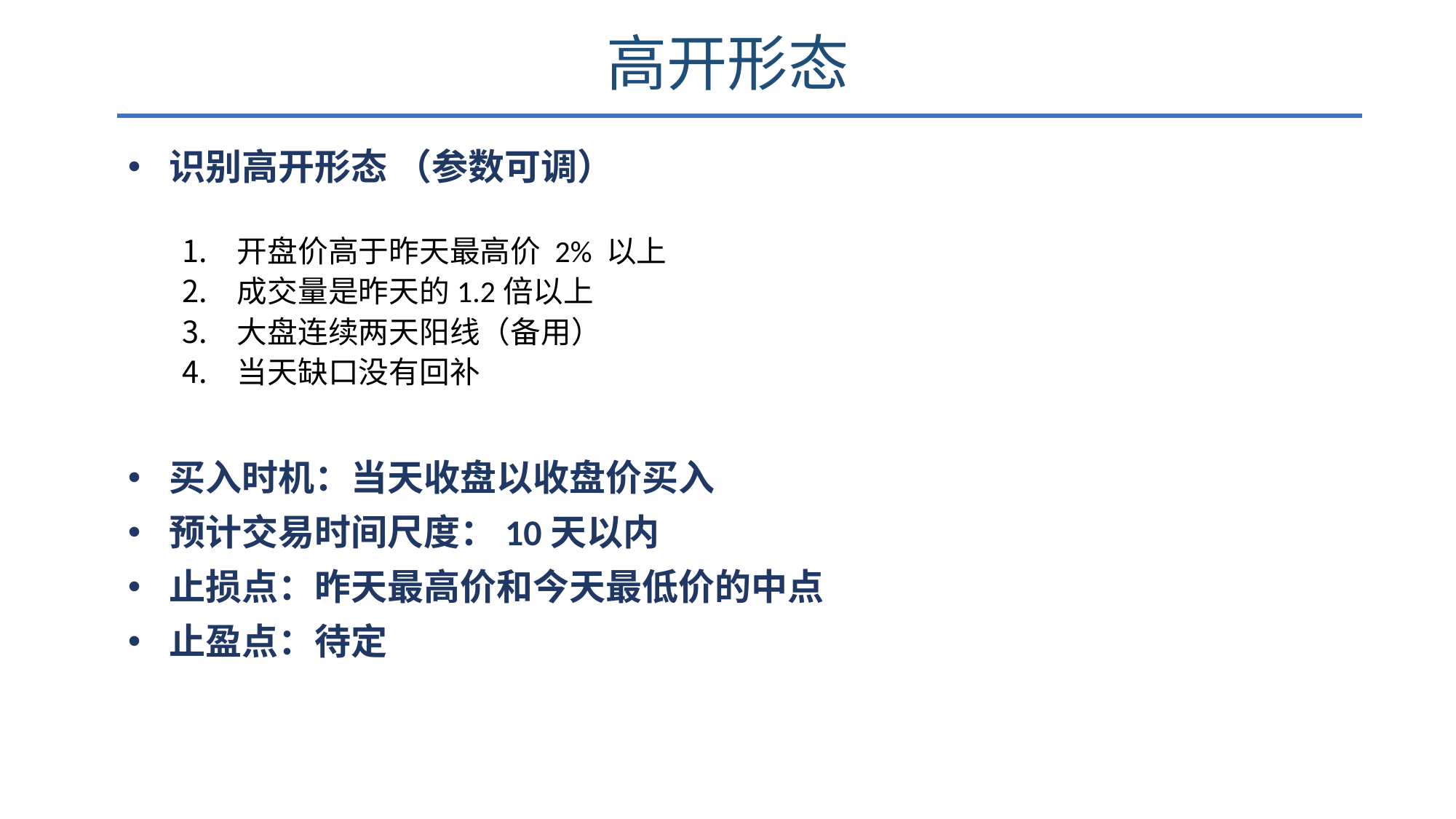

# 高开形态
识别高开形态 （参数可调）

开盘价高于昨天最高价 2% 以上
成交量是昨天的1.2倍以上
大盘连续两天阳线（备用）
当天缺口没有回补

买入时机：当天收盘以收盘价买入
预计交易时间尺度：10天以内
止损点：昨天最高价和今天最低价的中点
止盈点：待定